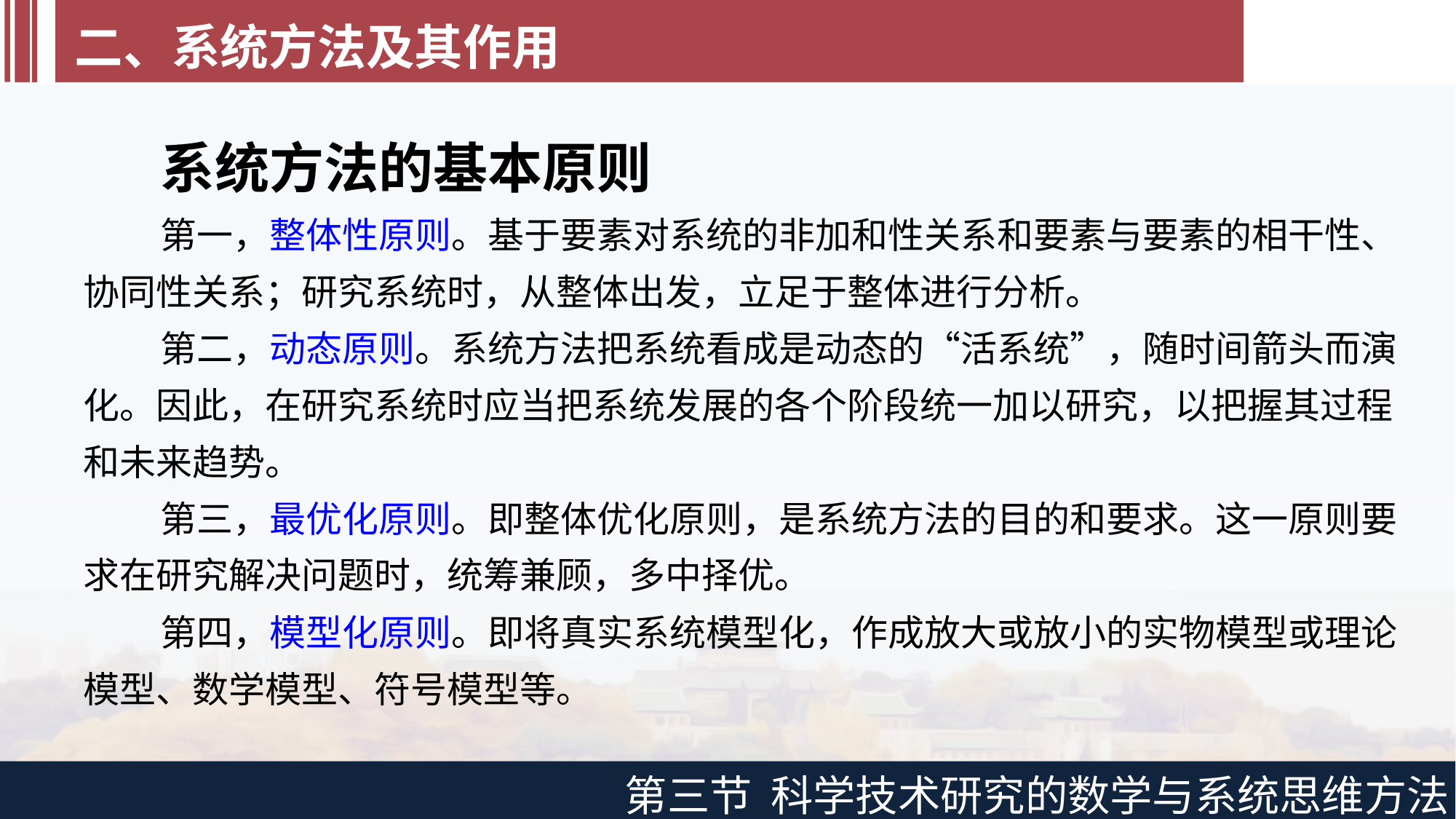

二、系统方法及其作用
系统方法的基本原则
第一，整体性原则。基于要素对系统的非加和性关系和要素与要素的相干性、协同性关系；研究系统时，从整体出发，立足于整体进行分析。
第二，动态原则。系统方法把系统看成是动态的“活系统”，随时间箭头而演化。因此，在研究系统时应当把系统发展的各个阶段统一加以研究，以把握其过程和未来趋势。
第三，最优化原则。即整体优化原则，是系统方法的目的和要求。这一原则要求在研究解决问题时，统筹兼顾，多中择优。
第四，模型化原则。即将真实系统模型化，作成放大或放小的实物模型或理论模型、数学模型、符号模型等。

第三节  科学技术研究的数学与系统思维方法